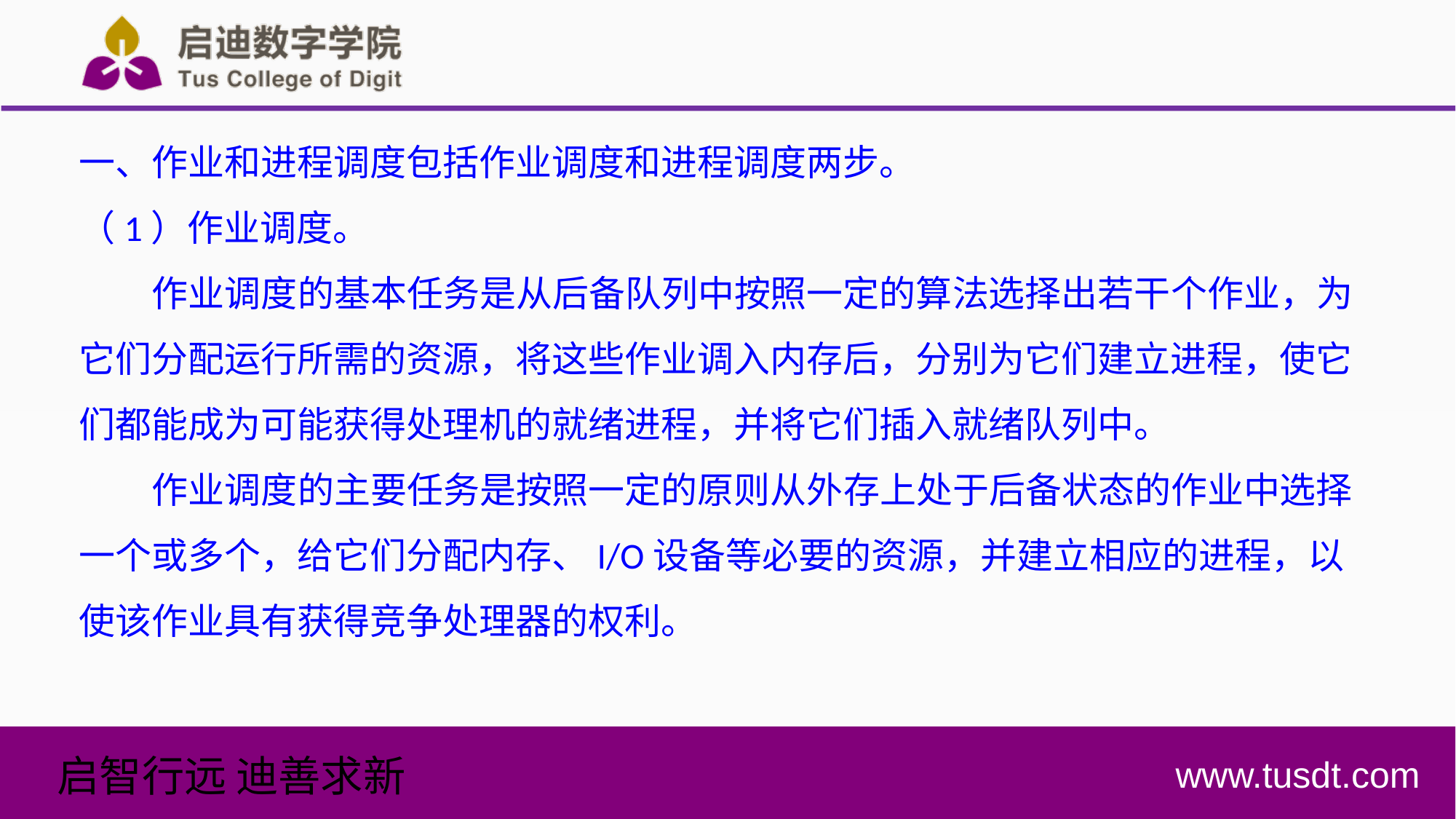

一、作业和进程调度包括作业调度和进程调度两步。
（1）作业调度。
作业调度的基本任务是从后备队列中按照一定的算法选择出若干个作业，为它们分配运行所需的资源，将这些作业调入内存后，分别为它们建立进程，使它们都能成为可能获得处理机的就绪进程，并将它们插入就绪队列中。
作业调度的主要任务是按照一定的原则从外存上处于后备状态的作业中选择一个或多个，给它们分配内存、I/O设备等必要的资源，并建立相应的进程，以使该作业具有获得竞争处理器的权利。